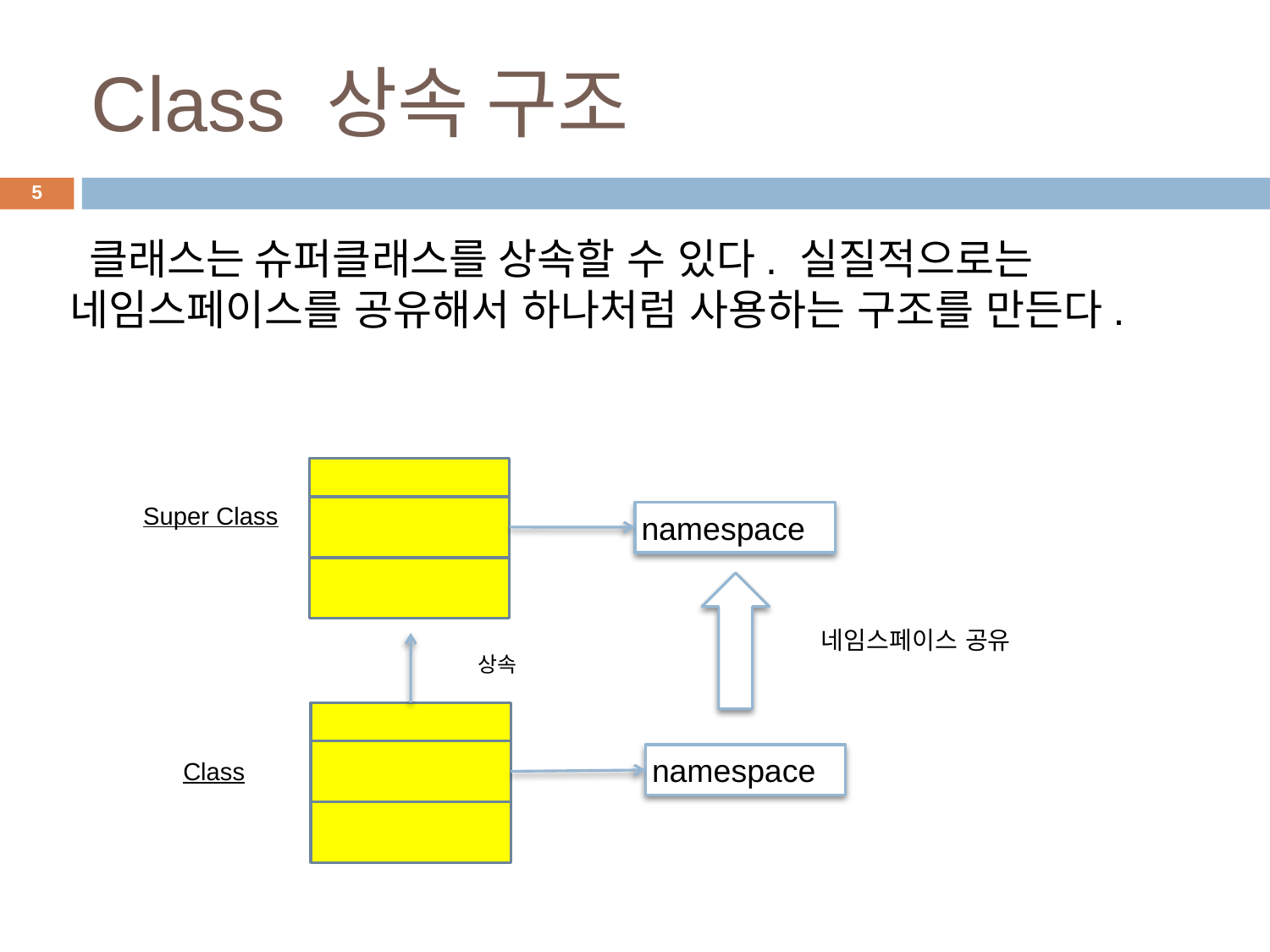

# Class 상속 구조
5
 클래스는 슈퍼클래스를 상속할 수 있다. 실질적으로는 네임스페이스를 공유해서 하나처럼 사용하는 구조를 만든다.

Super Class
namespace

네임스페이스 공유
상속

namespace
Class